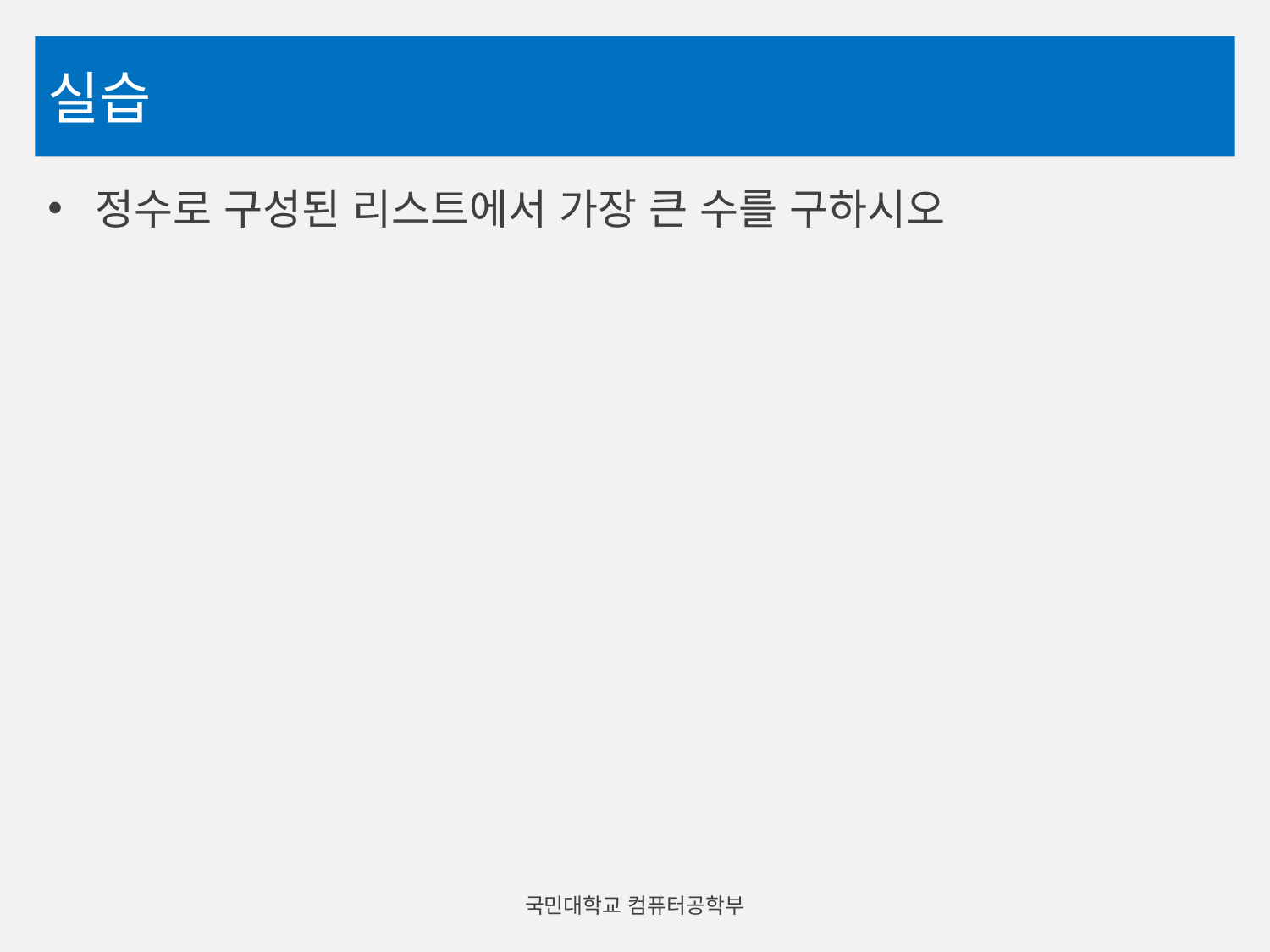

# 실습
정수로 구성된 리스트에서 가장 큰 수를 구하시오

국민대학교 컴퓨터공학부